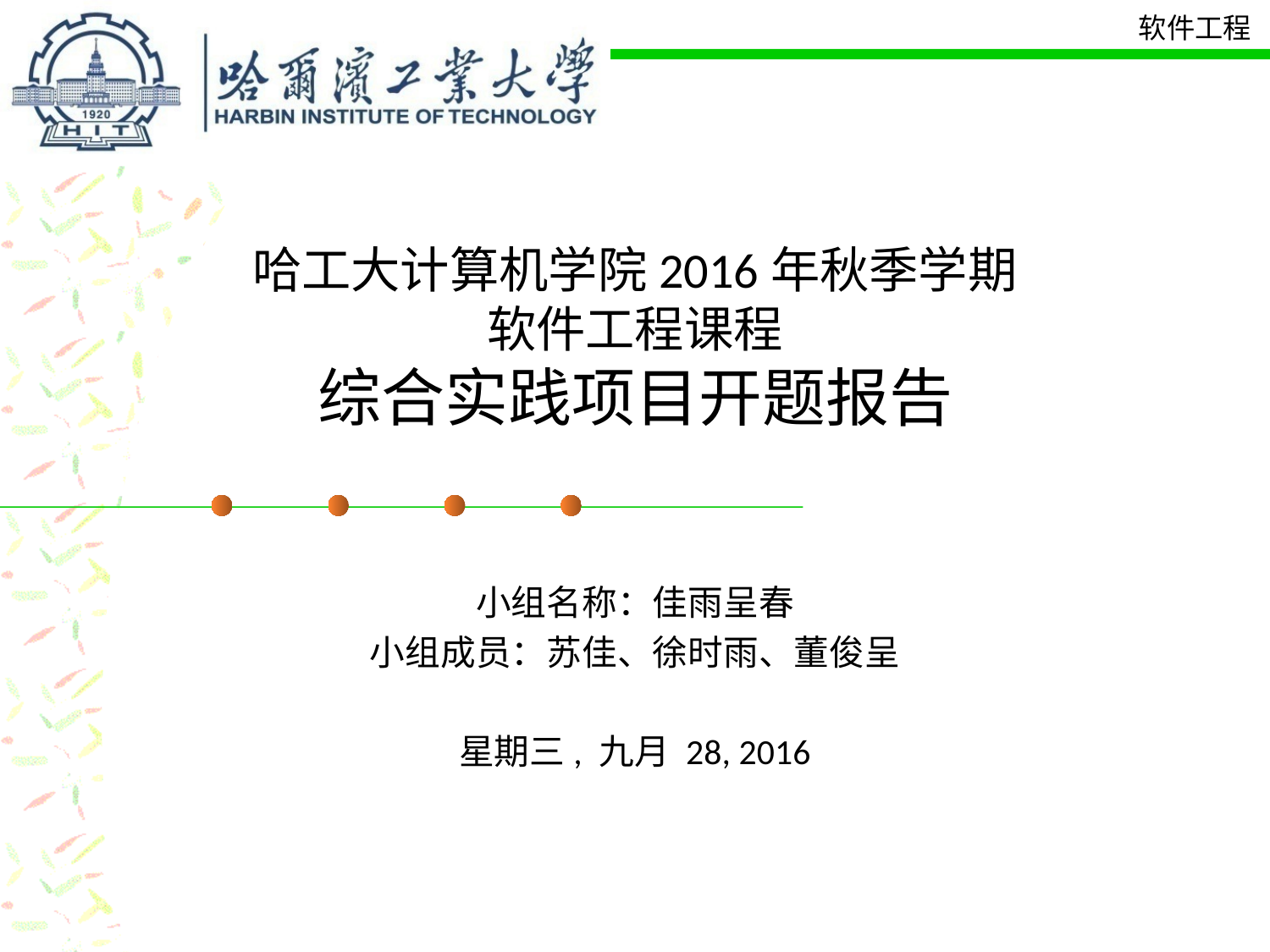

哈工大计算机学院2016年秋季学期
软件工程课程
综合实践项目开题报告
小组名称：佳雨呈春
小组成员：苏佳、徐时雨、董俊呈

星期三, 九月 28, 2016